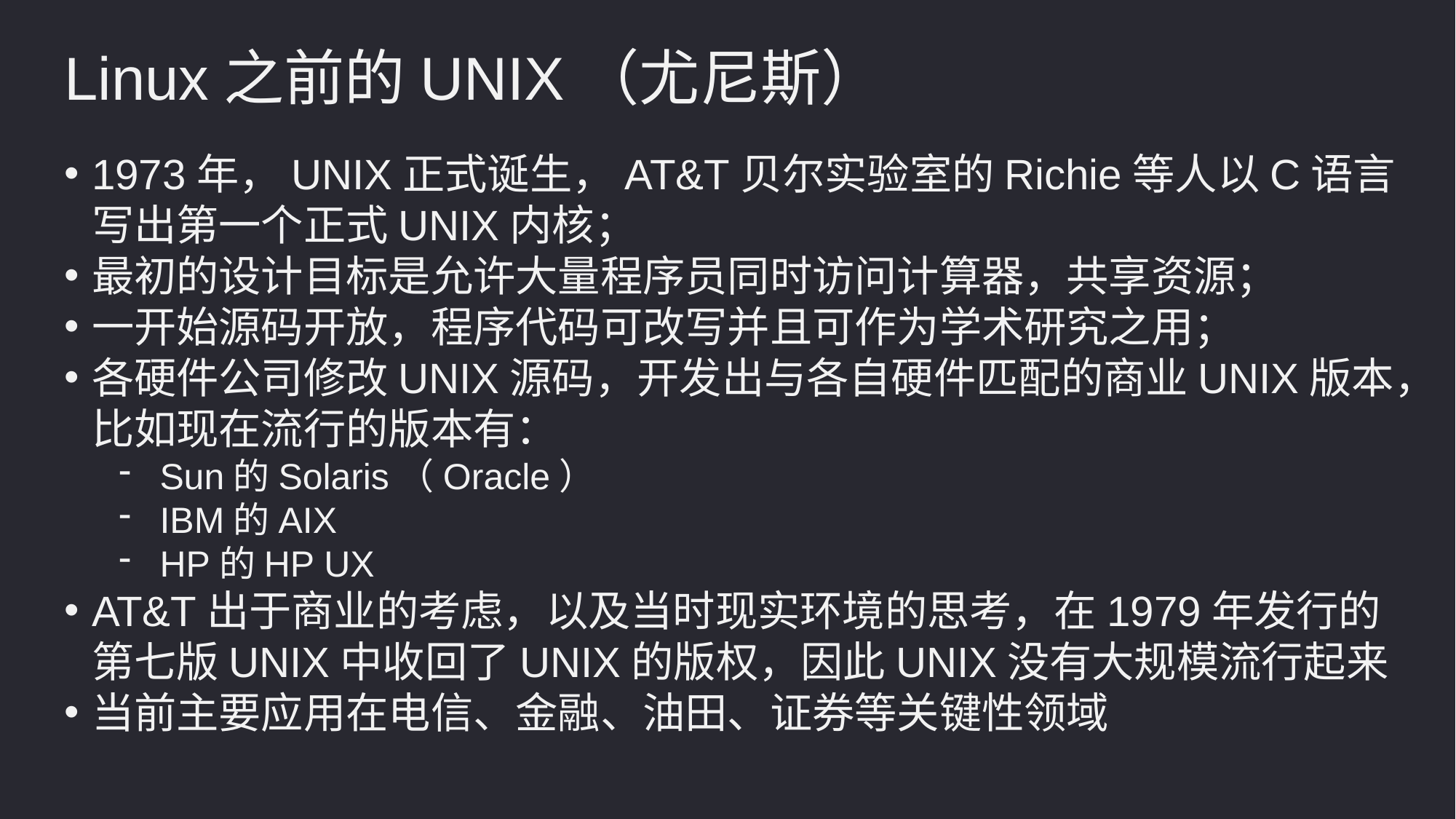

Linux之前的UNIX（尤尼斯）
1973年，UNIX正式诞生，AT&T贝尔实验室的Richie等人以C语言写出第一个正式UNIX内核；
最初的设计目标是允许大量程序员同时访问计算器，共享资源；
一开始源码开放，程序代码可改写并且可作为学术研究之用；
各硬件公司修改UNIX源码，开发出与各自硬件匹配的商业UNIX版本，比如现在流行的版本有：
Sun的Solaris（Oracle）
IBM的AIX
HP的HP UX
AT&T出于商业的考虑，以及当时现实环境的思考，在1979年发行的第七版UNIX中收回了UNIX的版权，因此UNIX没有大规模流行起来
当前主要应用在电信、金融、油田、证券等关键性领域